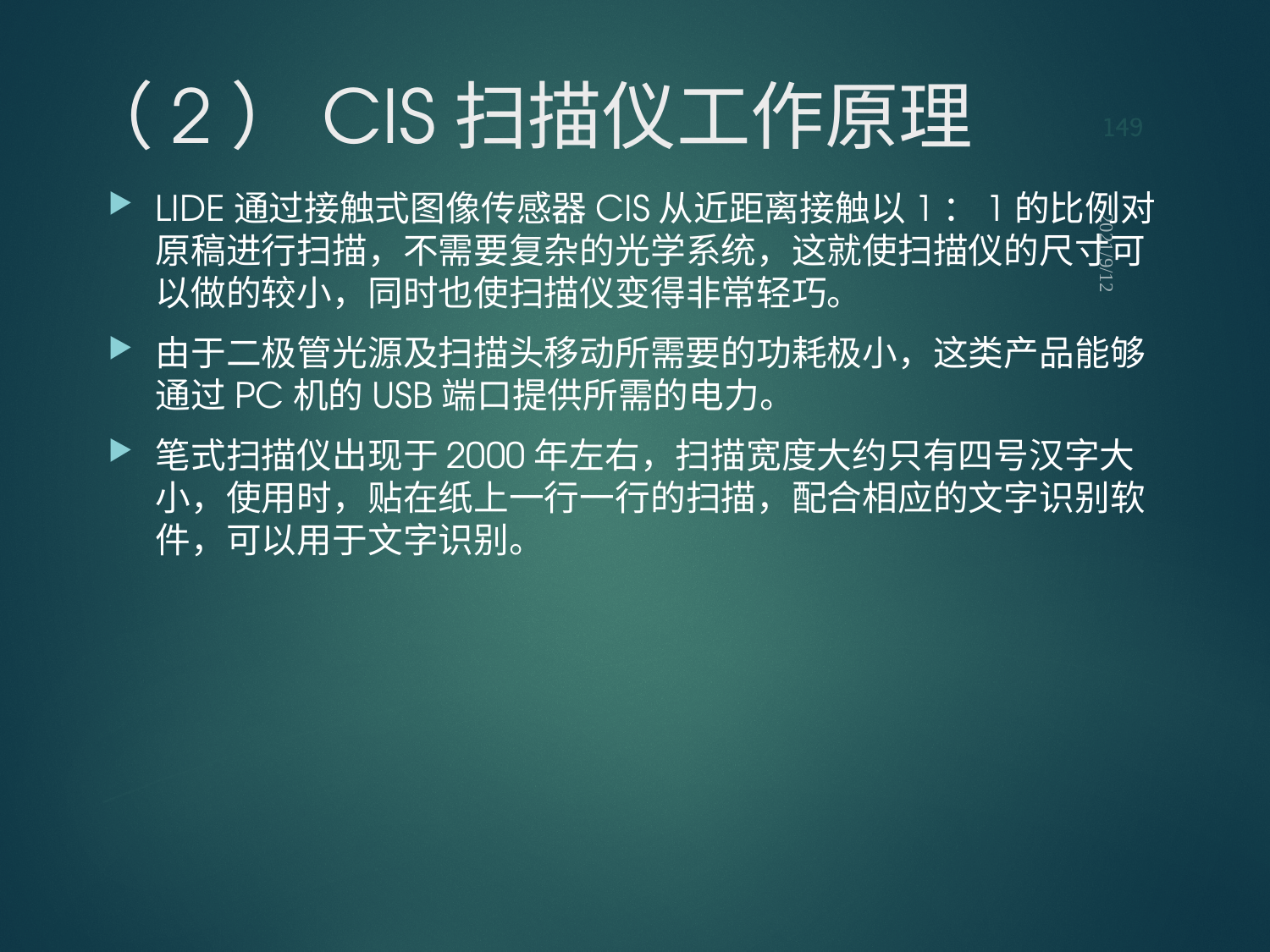

149
# （2）CIS扫描仪工作原理
LIDE通过接触式图像传感器CIS从近距离接触以1：1的比例对原稿进行扫描，不需要复杂的光学系统，这就使扫描仪的尺寸可以做的较小，同时也使扫描仪变得非常轻巧。
由于二极管光源及扫描头移动所需要的功耗极小，这类产品能够通过PC机的USB端口提供所需的电力。
笔式扫描仪出现于2000年左右，扫描宽度大约只有四号汉字大小，使用时，贴在纸上一行一行的扫描，配合相应的文字识别软件，可以用于文字识别。
2021/9/12